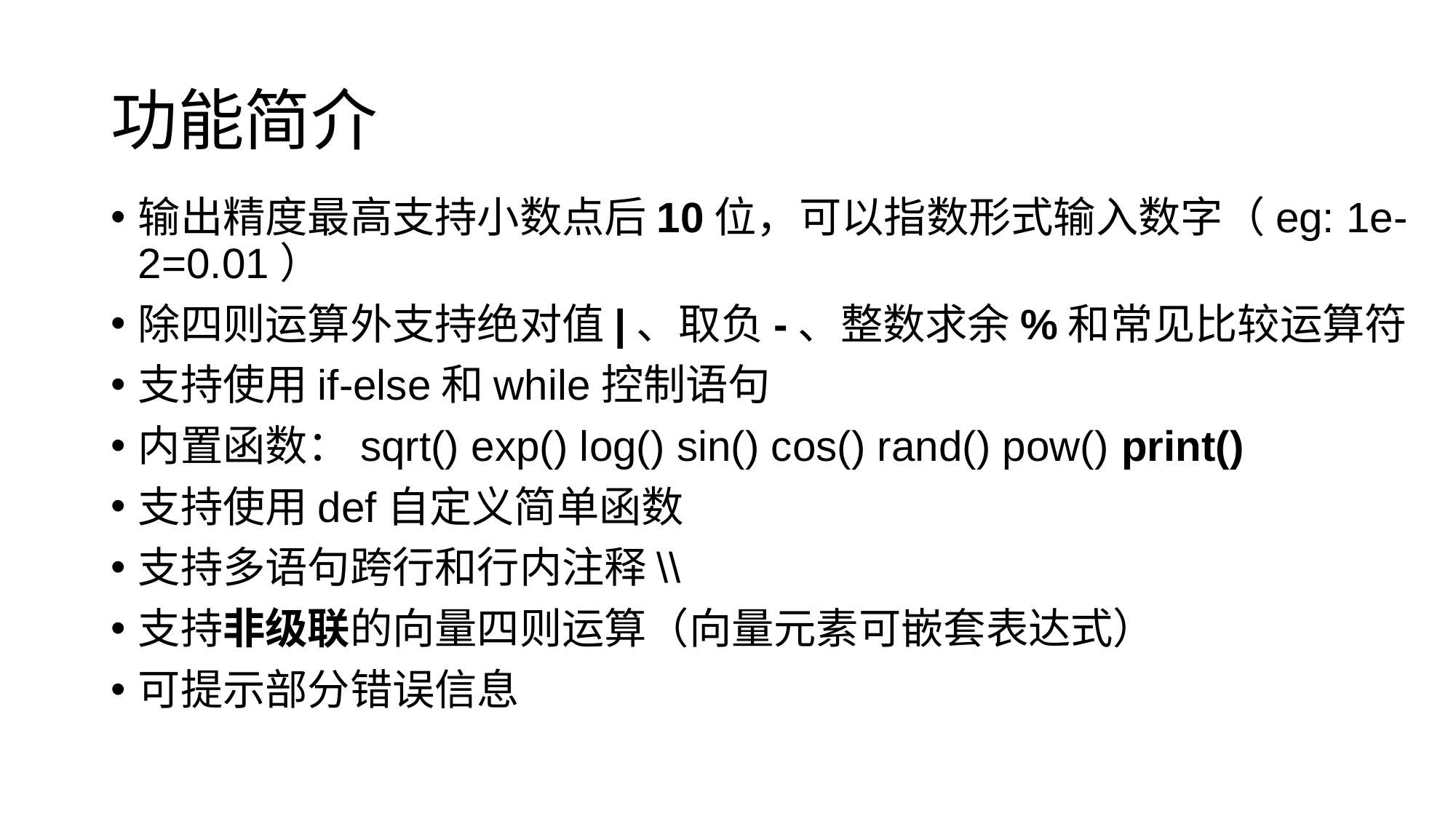

# 功能简介
输出精度最高支持小数点后10位，可以指数形式输入数字（eg: 1e-2=0.01）
除四则运算外支持绝对值|、取负-、整数求余%和常见比较运算符
支持使用if-else和while控制语句
内置函数：sqrt() exp() log() sin() cos() rand() pow() print()
支持使用def自定义简单函数
支持多语句跨行和行内注释\\
支持非级联的向量四则运算（向量元素可嵌套表达式）
可提示部分错误信息